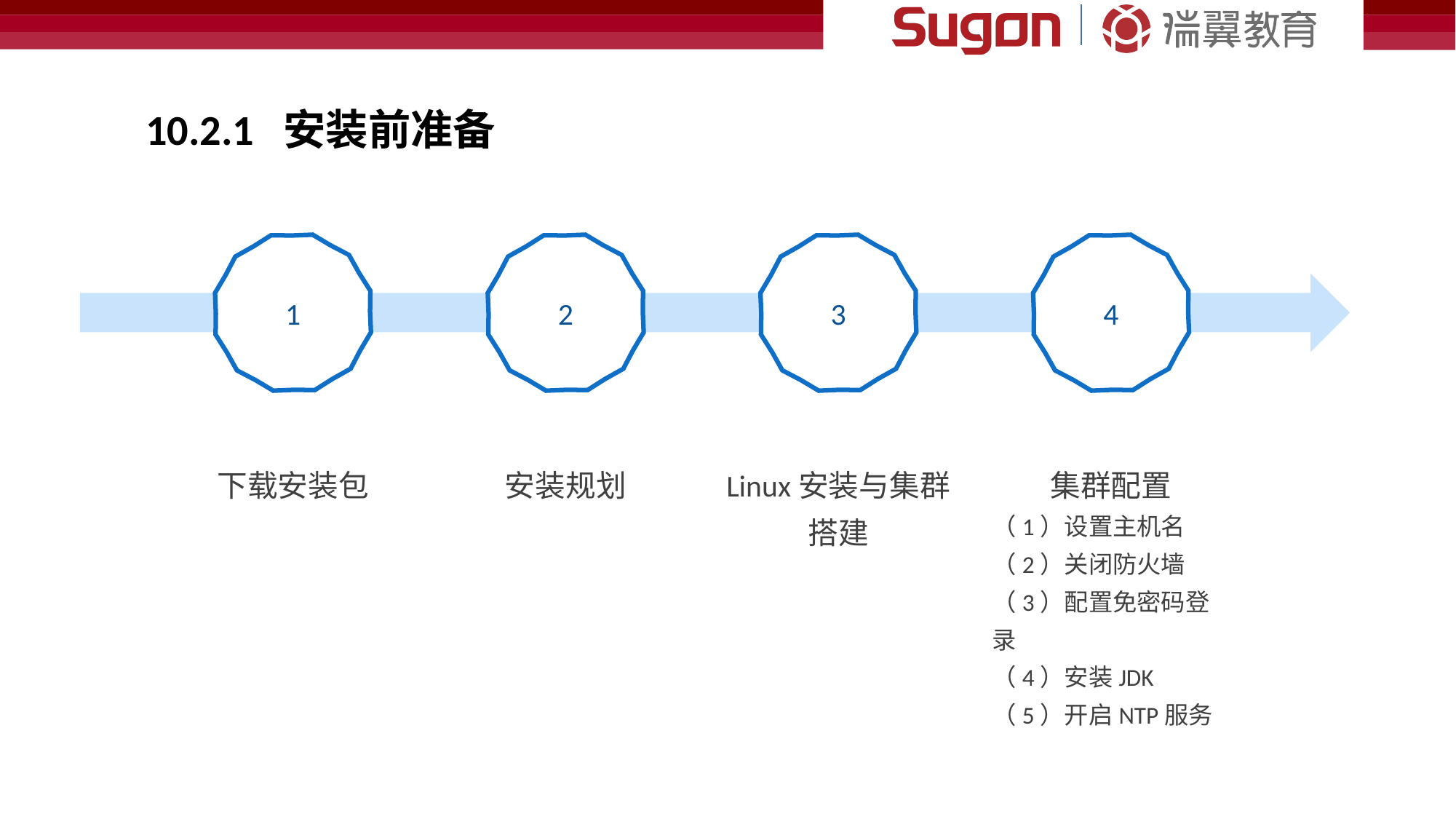

10.2.1  安装前准备
1
下载安装包
2
安装规划
3
Linux安装与集群搭建
4
集群配置
（1）设置主机名
（2）关闭防火墙
（3）配置免密码登录
（4）安装JDK
（5）开启NTP服务